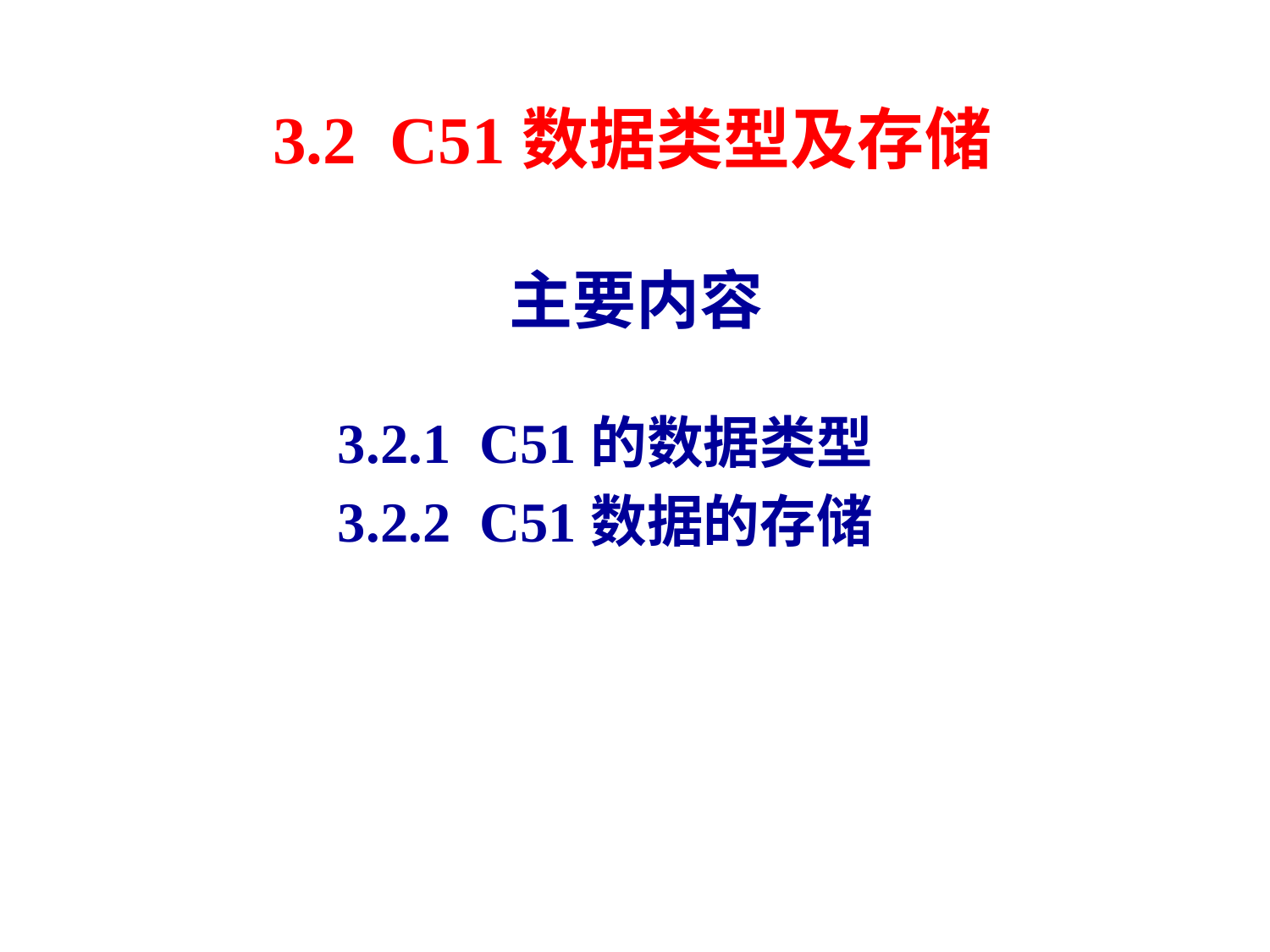

# 3.2  C51数据类型及存储
主要内容

3.2.1  C51的数据类型
3.2.2  C51数据的存储